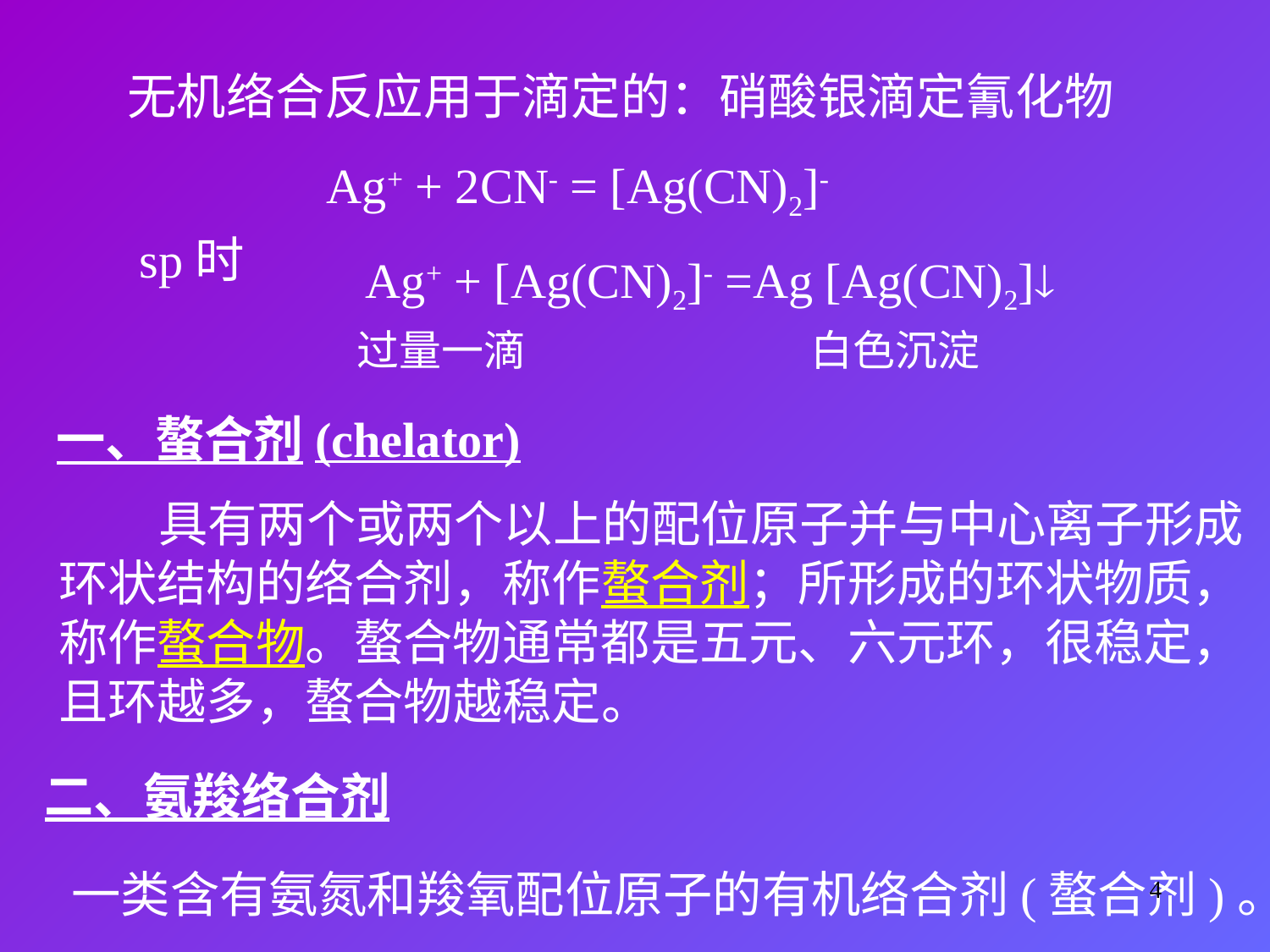

无机络合反应用于滴定的：硝酸银滴定氰化物
Ag+ + 2CN- = [Ag(CN)2]-
sp时
Ag+ + [Ag(CN)2]- =Ag [Ag(CN)2]↓
过量一滴                              白色沉淀
一、螯合剂(chelator)
        具有两个或两个以上的配位原子并与中心离子形成
环状结构的络合剂，称作螯合剂；所形成的环状物质，
称作螯合物。螯合物通常都是五元、六元环，很稳定，
且环越多，螯合物越稳定。
二、氨羧络合剂
一类含有氨氮和羧氧配位原子的有机络合剂(螯合剂)。
4